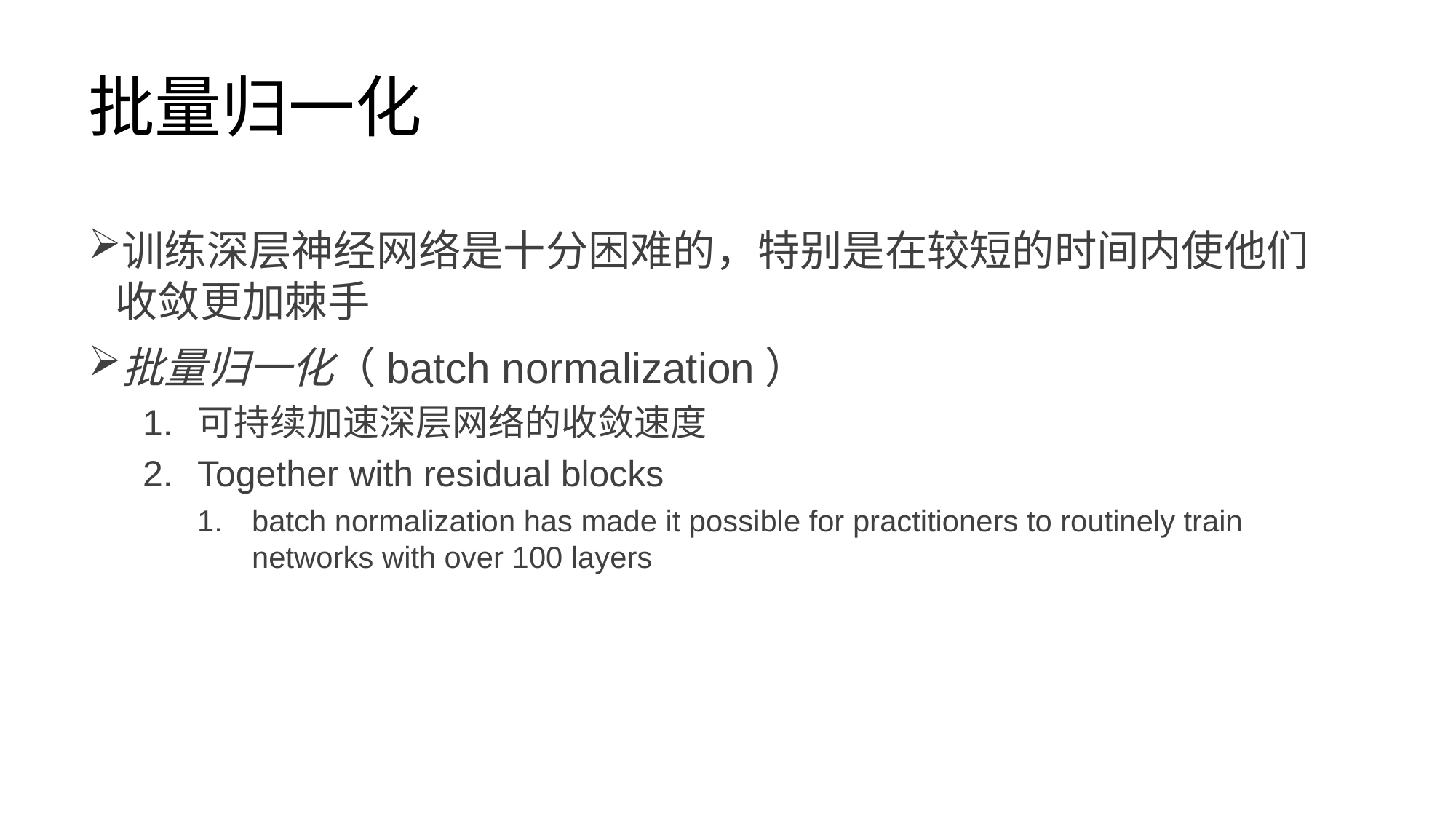

# 批量归一化
训练深层神经网络是十分困难的，特别是在较短的时间内使他们收敛更加棘手
批量归一化（batch normalization）
可持续加速深层网络的收敛速度
Together with residual blocks
batch normalization has made it possible for practitioners to routinely train networks with over 100 layers